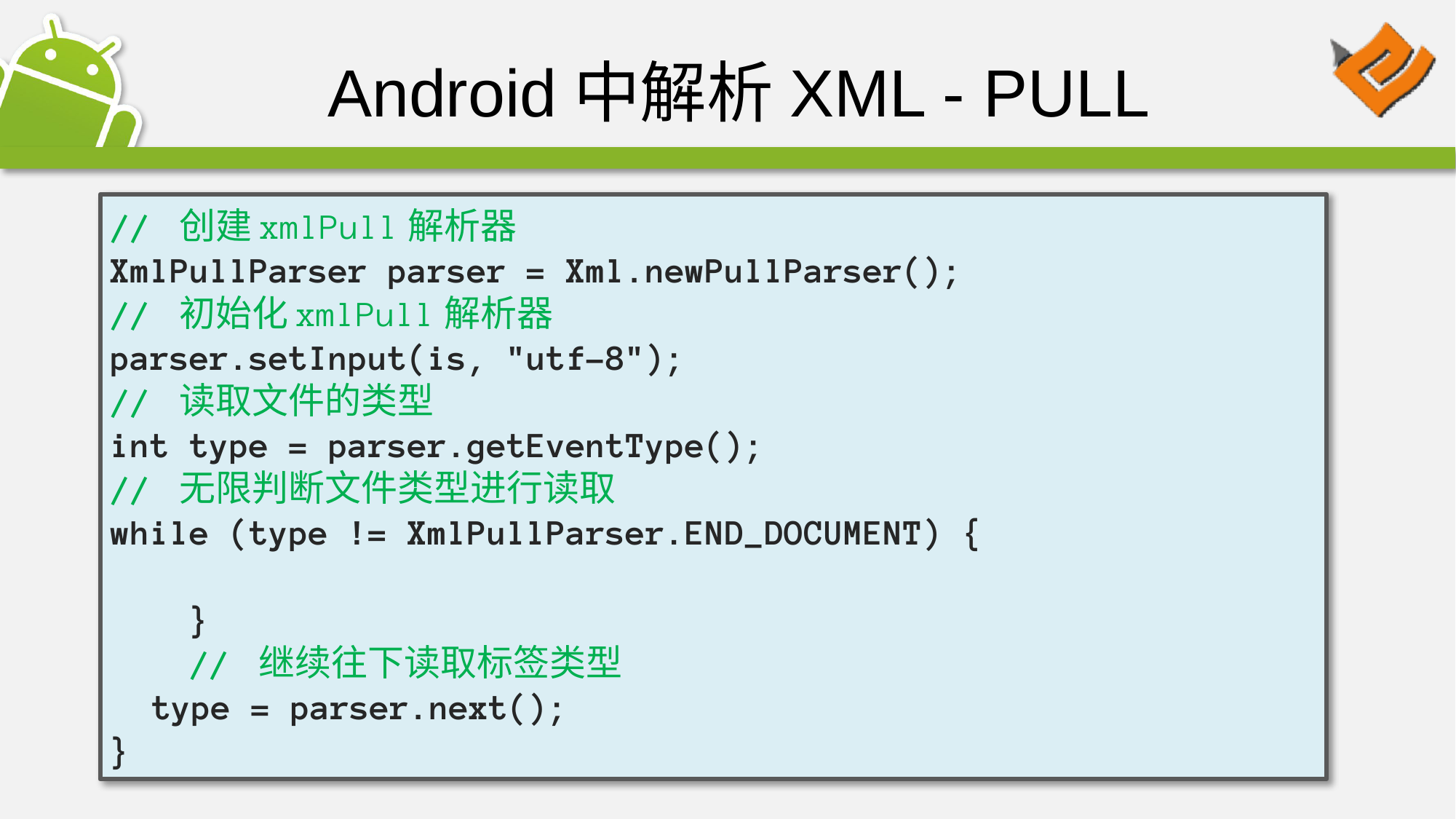

# Android中解析XML - PULL
// 创建xmlPull解析器
XmlPullParser parser = Xml.newPullParser();
// 初始化xmlPull解析器
parser.setInput(is, "utf-8");
// 读取文件的类型
int type = parser.getEventType();
// 无限判断文件类型进行读取
while (type != XmlPullParser.END_DOCUMENT) {
    }
    // 继续往下读取标签类型
    type = parser.next();
}